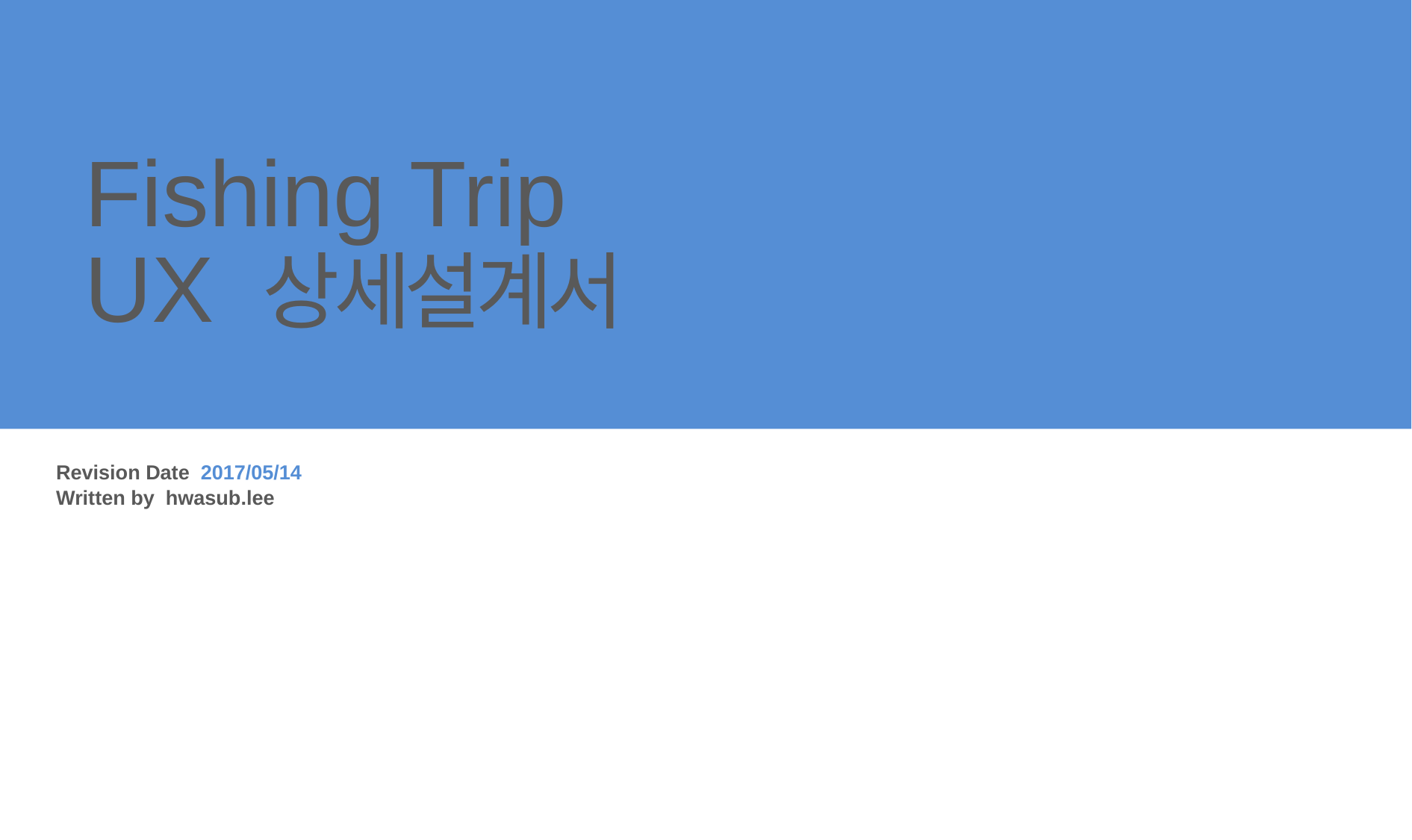

회사탈출 프로젝트
Fishing Trip
UX 상세설계서 V 0.6

Revision Date  2017/05/14
Written by  hwasub.lee